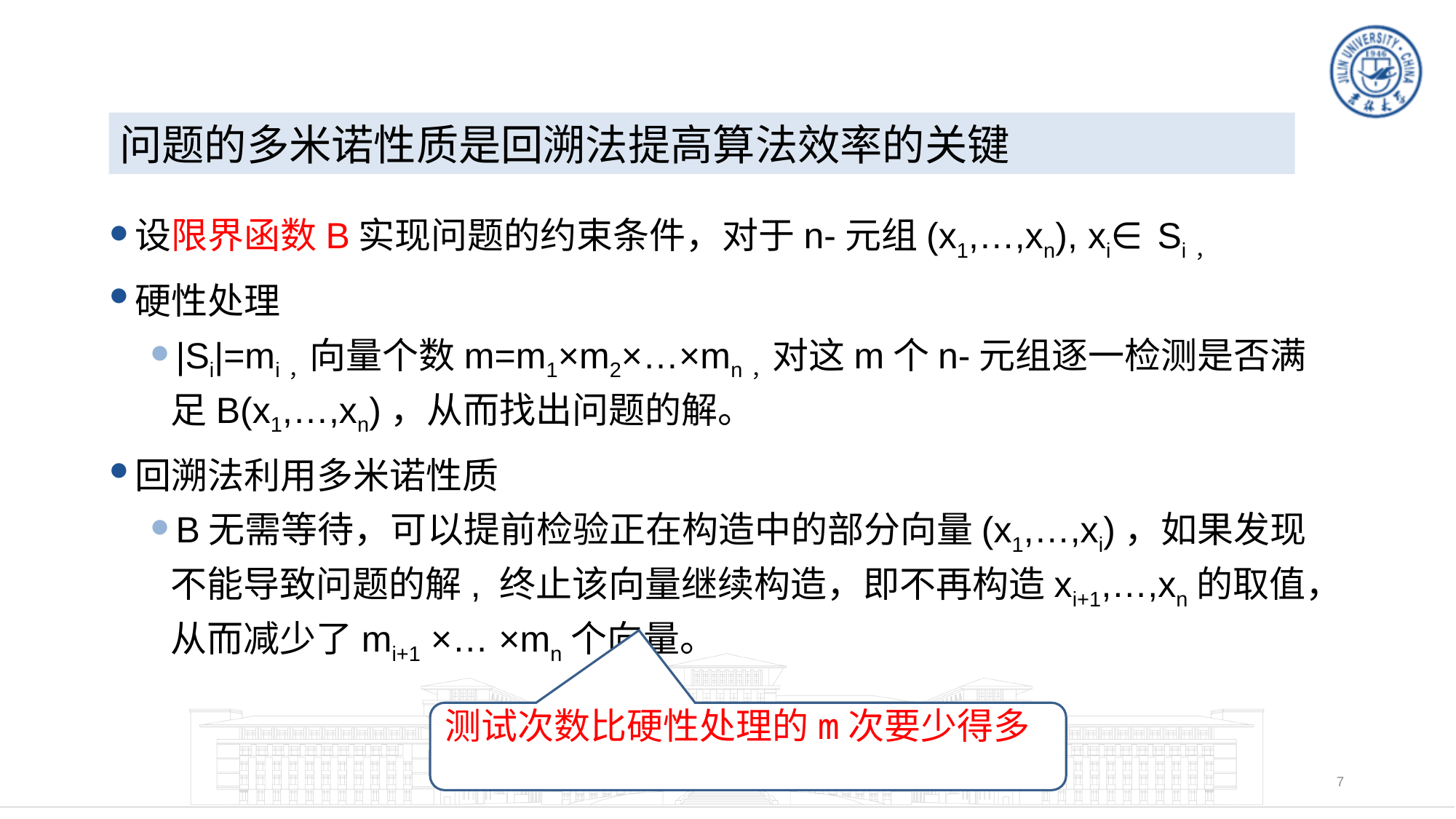

问题的多米诺性质是回溯法提高算法效率的关键
设限界函数B实现问题的约束条件，对于n-元组(x1,…,xn), xi∈ Si，
硬性处理
|Si|=mi，向量个数m=m1×m2×…×mn，对这m个n-元组逐一检测是否满足B(x1,…,xn)，从而找出问题的解。
回溯法利用多米诺性质
B无需等待，可以提前检验正在构造中的部分向量(x1,…,xi)，如果发现不能导致问题的解, 终止该向量继续构造，即不再构造xi+1,…,xn的取值，从而减少了mi+1 ×… ×mn个向量。
测试次数比硬性处理的m次要少得多

7